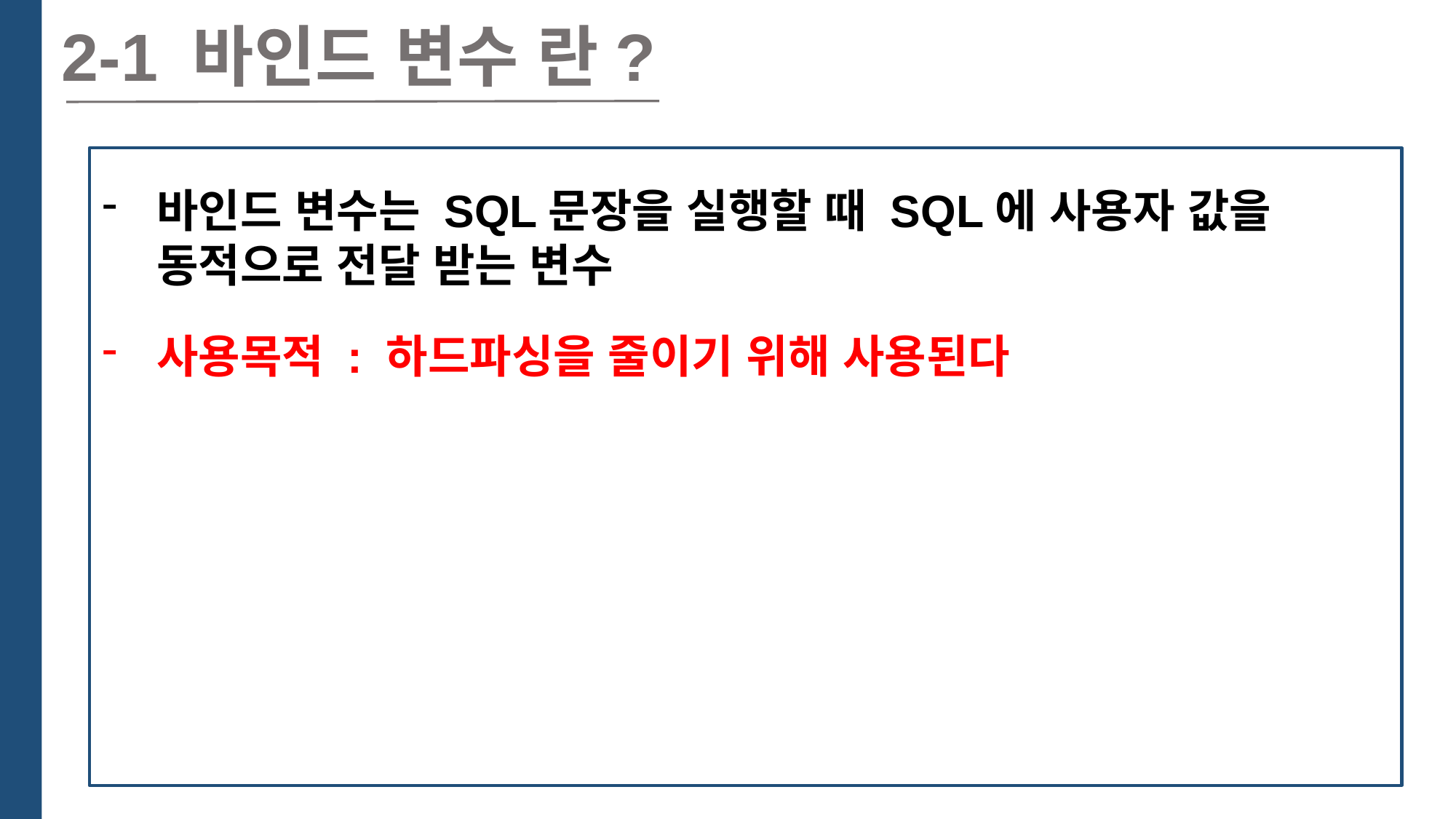

2-1 바인드 변수 란?
바인드 변수는 SQL문장을 실행할 때 SQL에 사용자 값을 동적으로 전달 받는 변수
사용목적 : 하드파싱을 줄이기 위해 사용된다